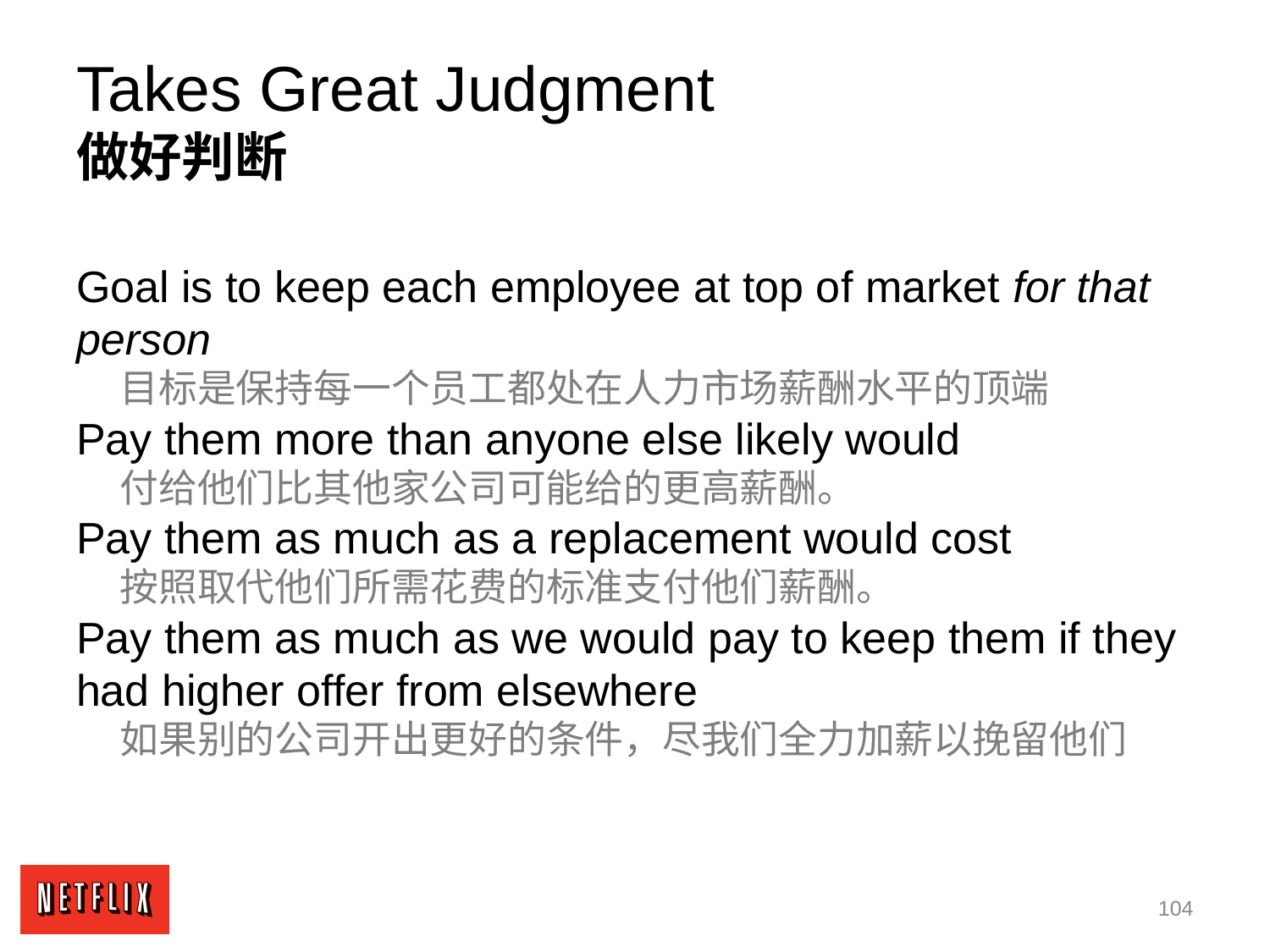

Takes Great Judgment
做好判断
Goal is to keep each employee at top of market for that person
    目标是保持每一个员工都处在人力市场薪酬水平的顶端
Pay them more than anyone else likely would
    付给他们比其他家公司可能给的更高薪酬。
Pay them as much as a replacement would cost
    按照取代他们所需花费的标准支付他们薪酬。
Pay them as much as we would pay to keep them if they had higher offer from elsewhere
    如果别的公司开出更好的条件，尽我们全力加薪以挽留他们

104